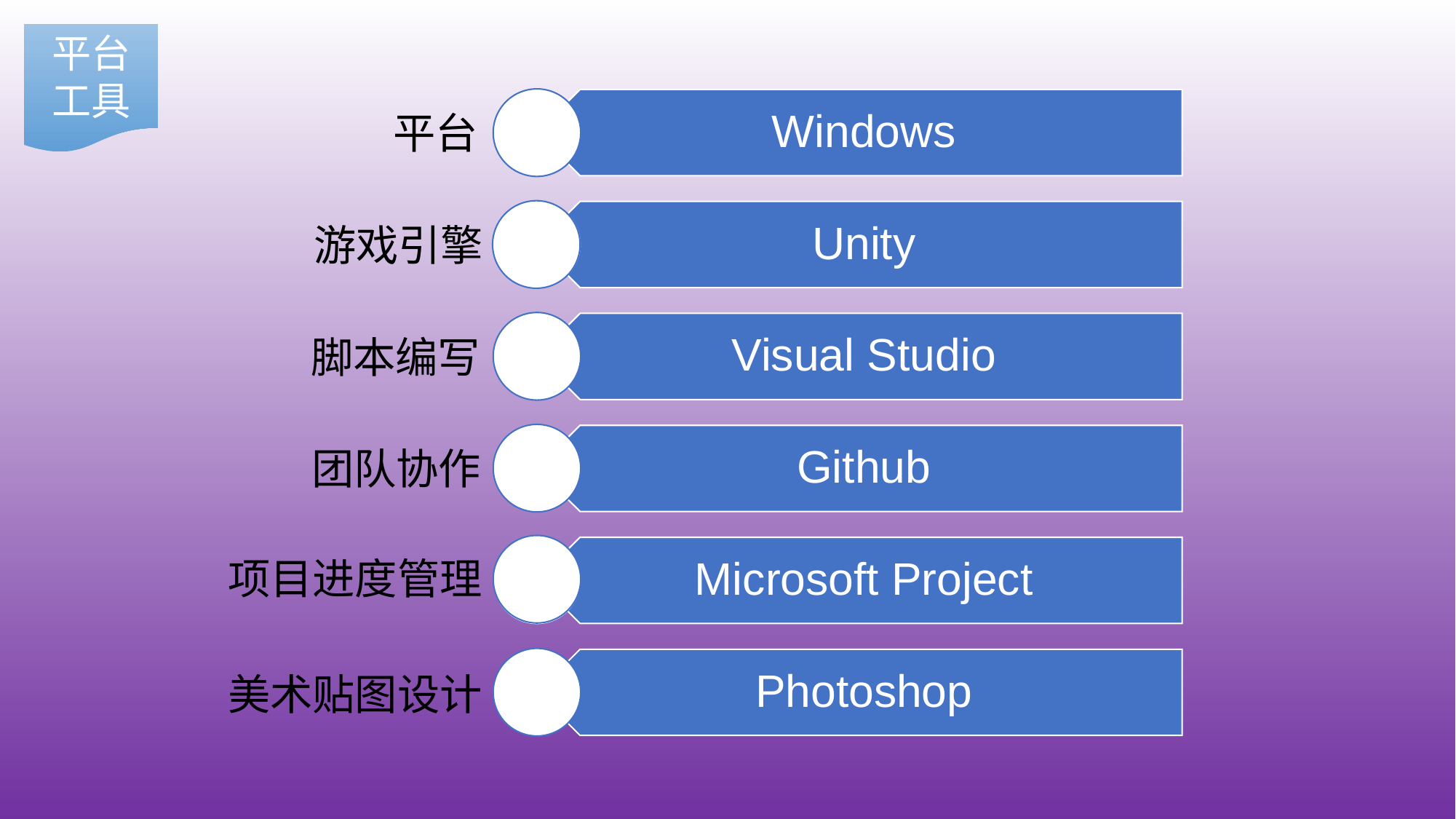

平台
工具

Windows
Unity
Visual Studio
Github
Microsoft Project
Photoshop
平台

游戏引擎

脚本编写

团队协作

项目进度管理

美术贴图设计